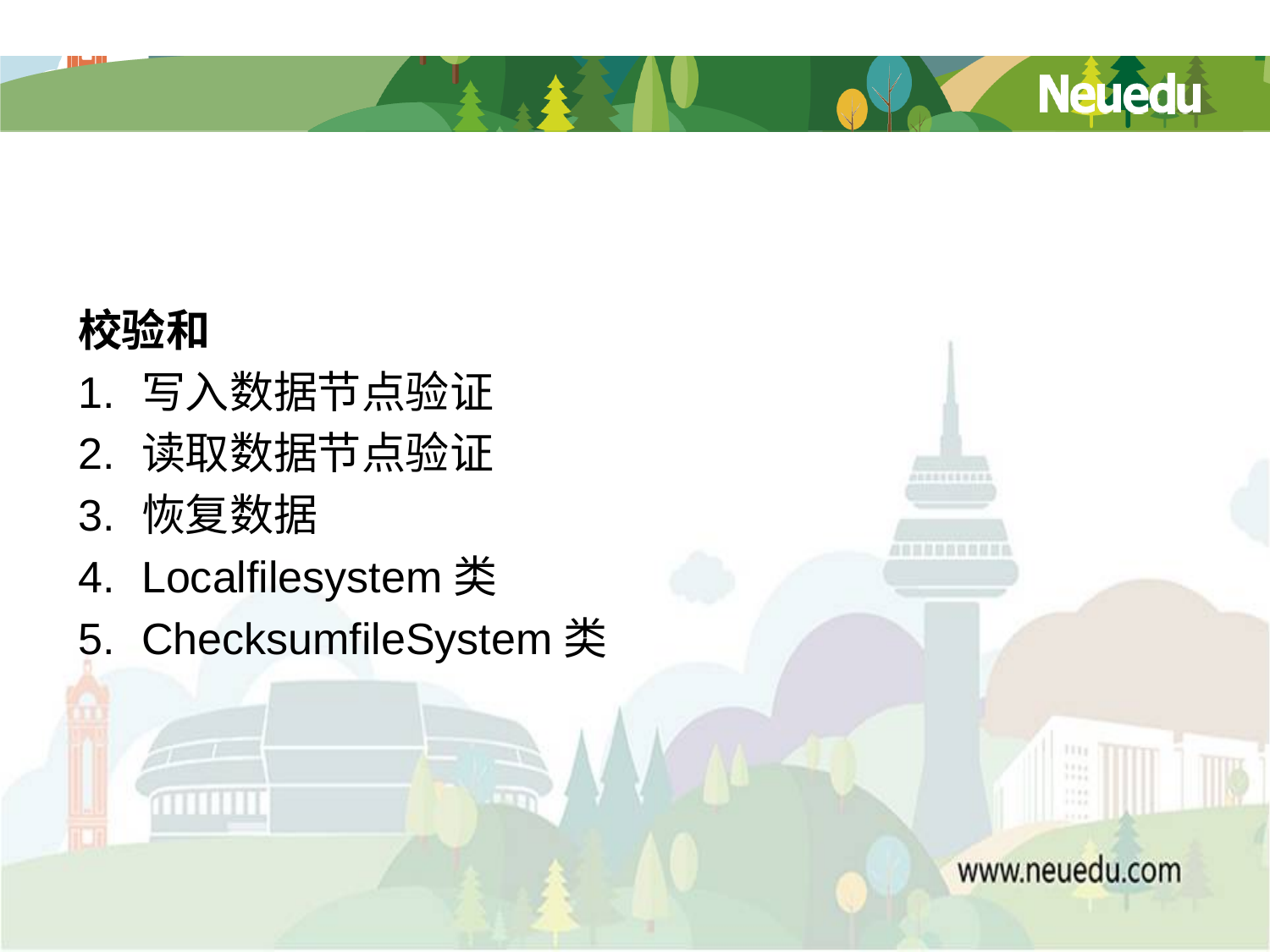

#
校验和
写入数据节点验证
读取数据节点验证
恢复数据
Localfilesystem类
ChecksumfileSystem类